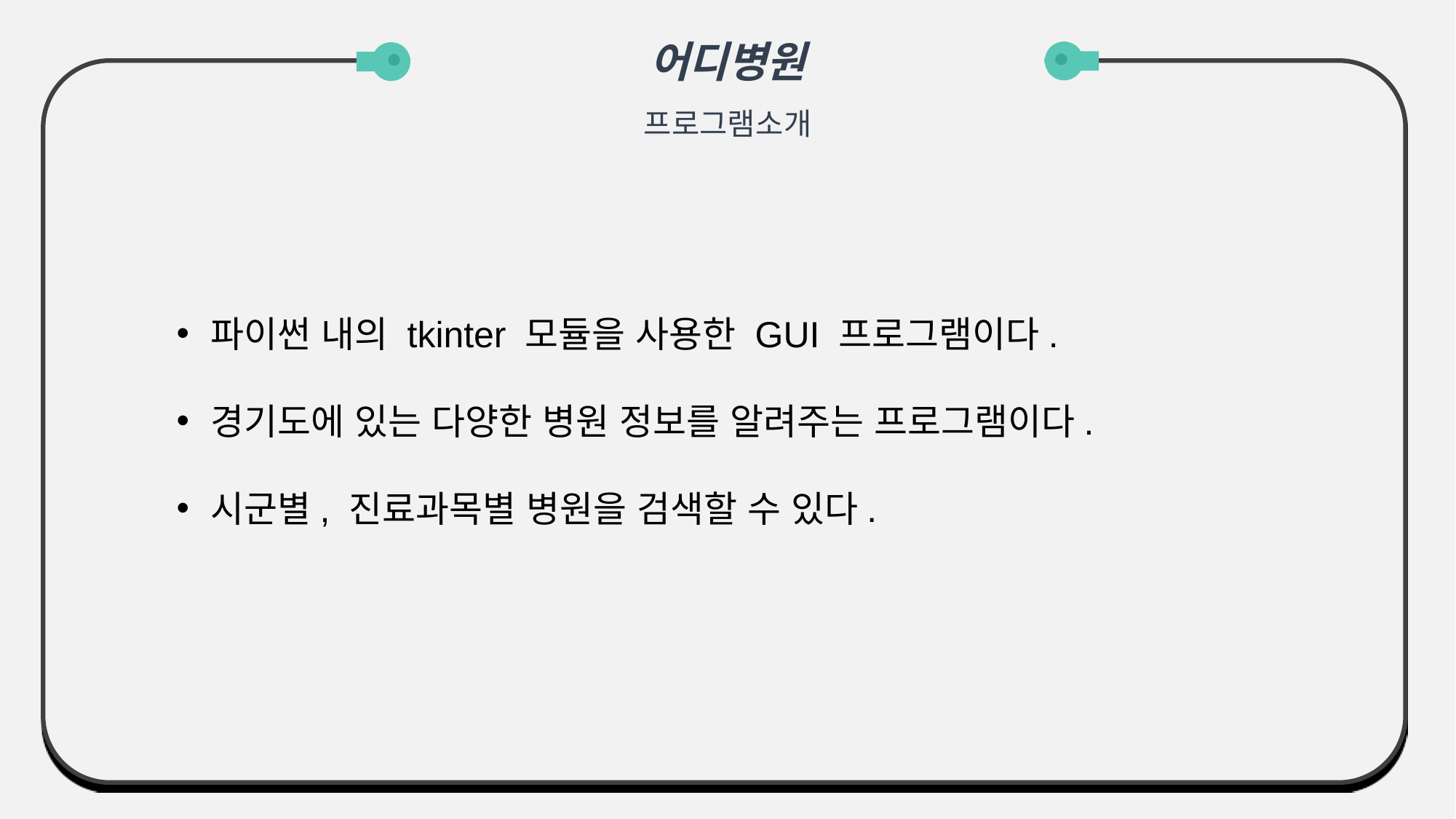

어디병원
프로그램소개

파이썬 내의 tkinter 모듈을 사용한 GUI 프로그램이다.

경기도에 있는 다양한 병원 정보를 알려주는 프로그램이다.

시군별, 진료과목별 병원을 검색할 수 있다.